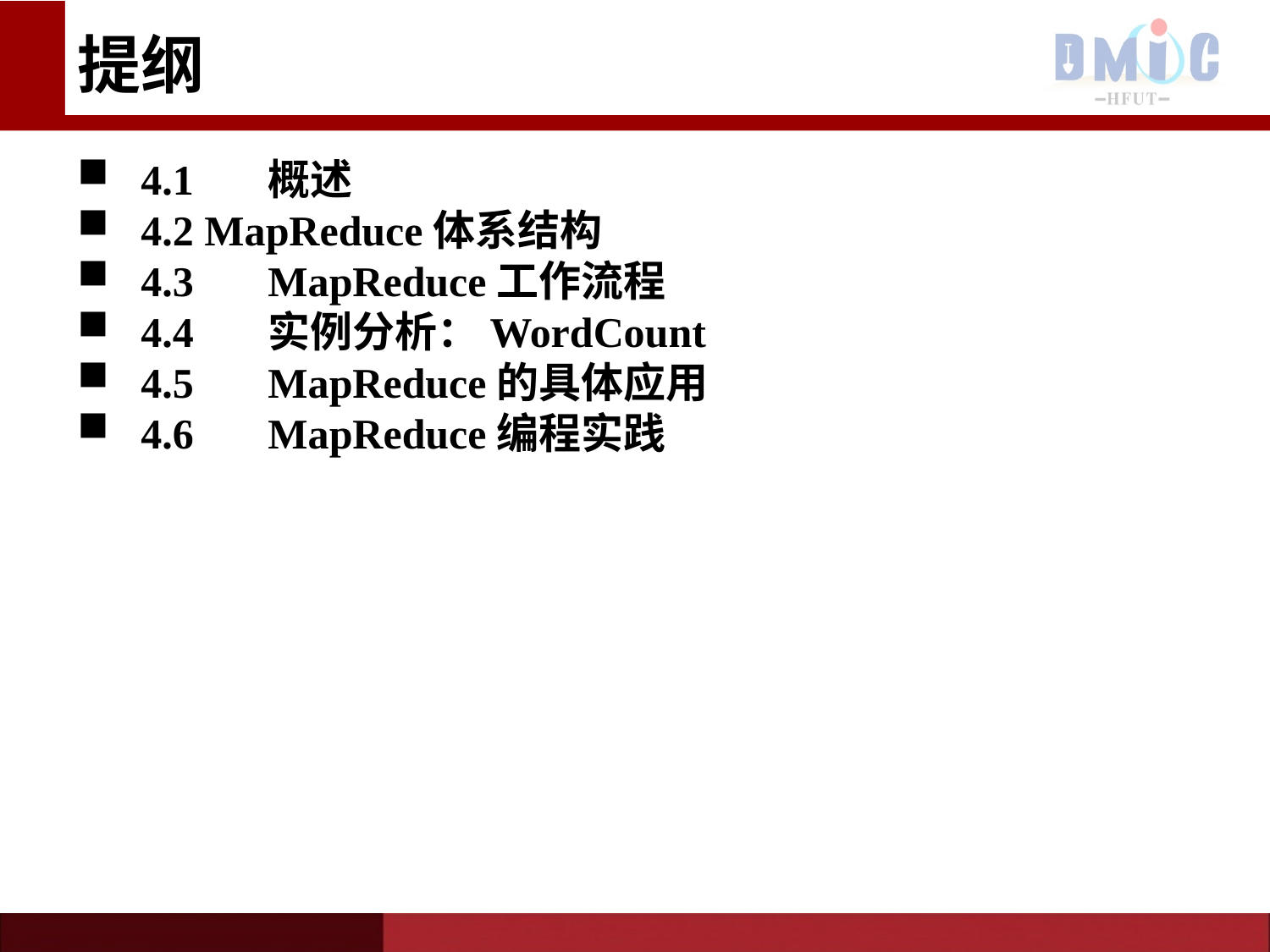

提纲
4.1	概述
4.2 MapReduce体系结构
4.3	MapReduce工作流程
4.4	实例分析：WordCount
4.5	MapReduce的具体应用
4.6	MapReduce编程实践